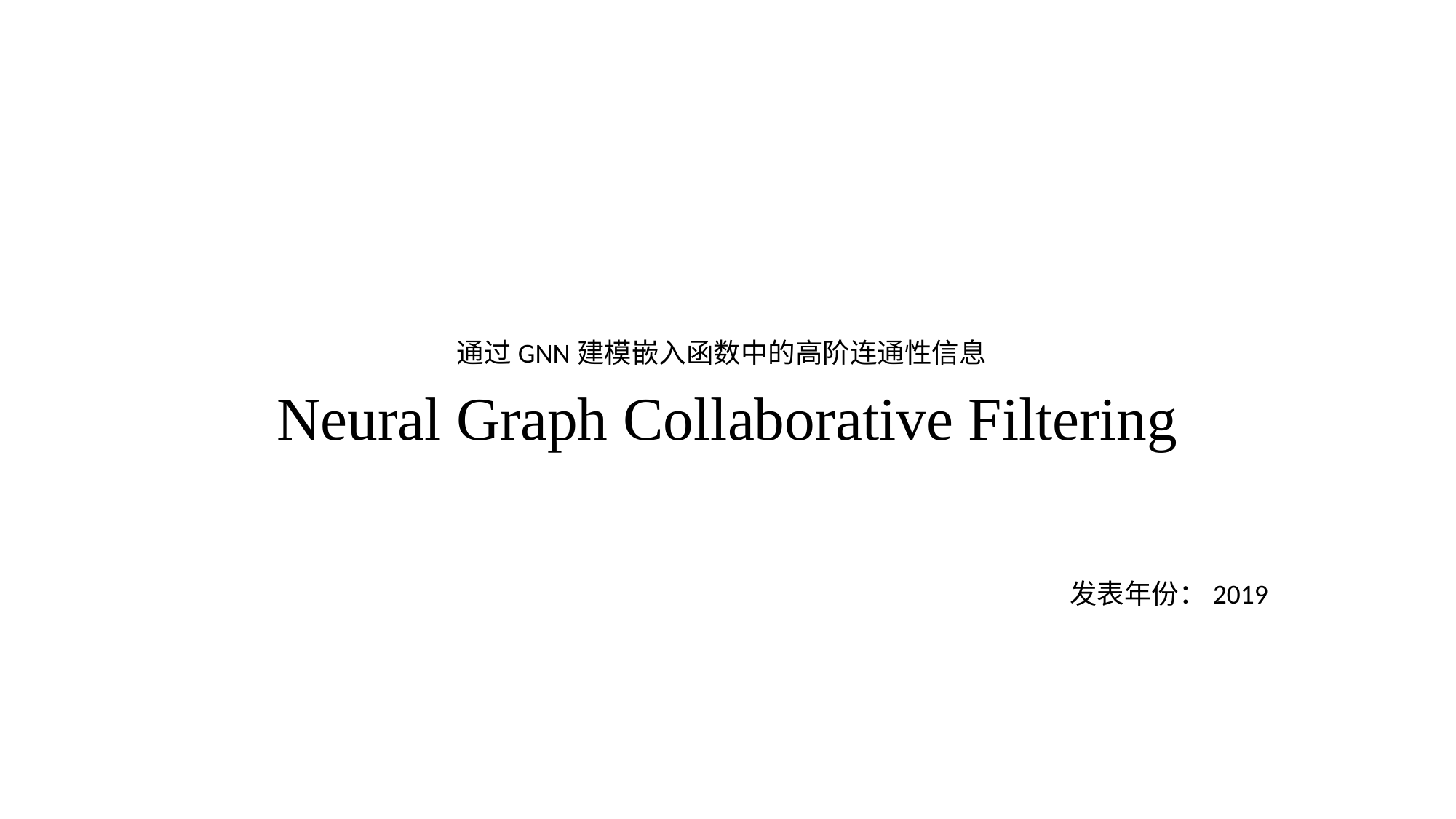

通过GNN建模嵌入函数中的高阶连通性信息
# Neural Graph Collaborative Filtering
发表年份：2019